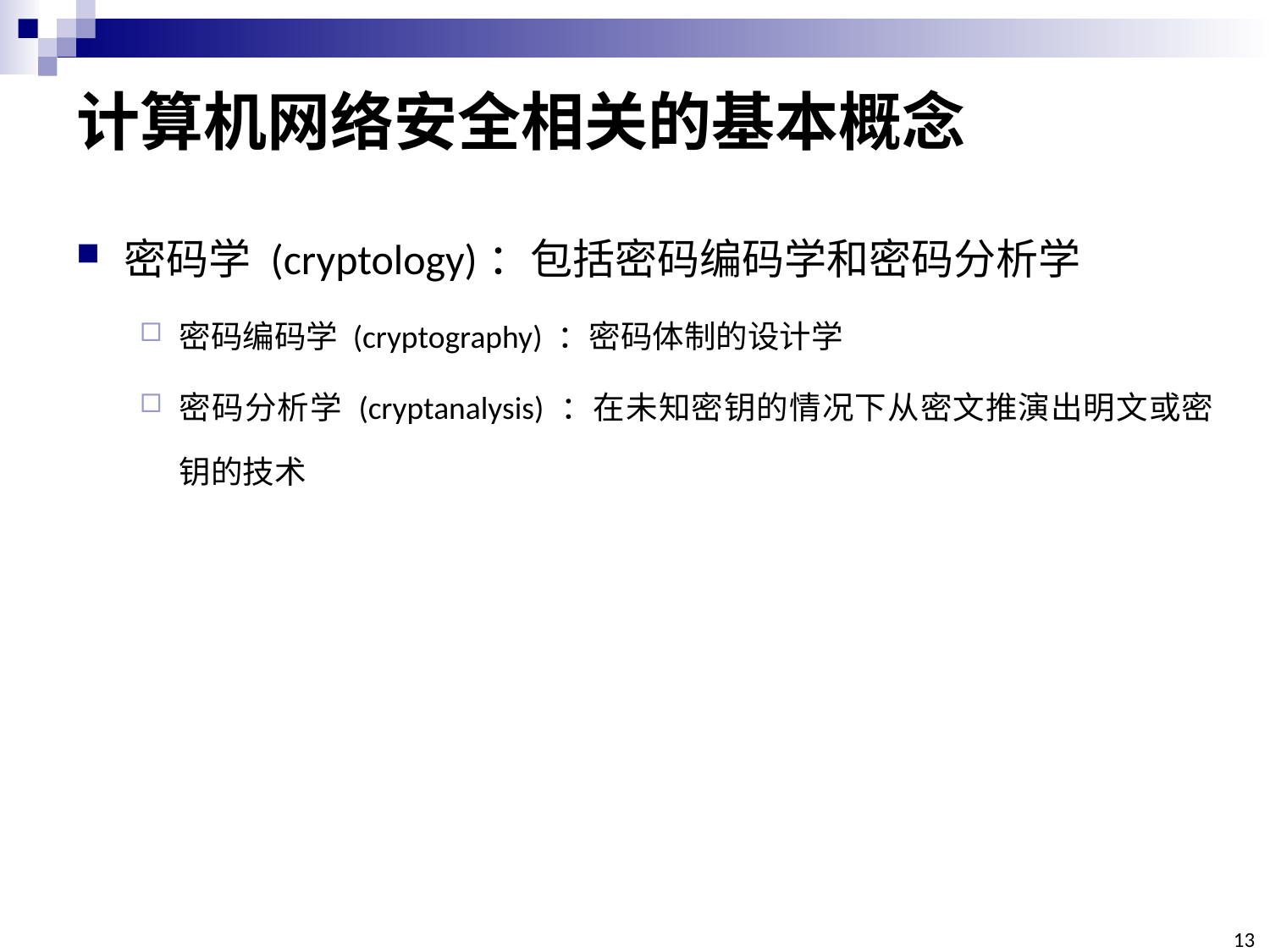

# 计算机网络安全相关的基本概念
密码学 (cryptology)：包括密码编码学和密码分析学
密码编码学 (cryptography) ：密码体制的设计学
密码分析学 (cryptanalysis) ：在未知密钥的情况下从密文推演出明文或密钥的技术
13